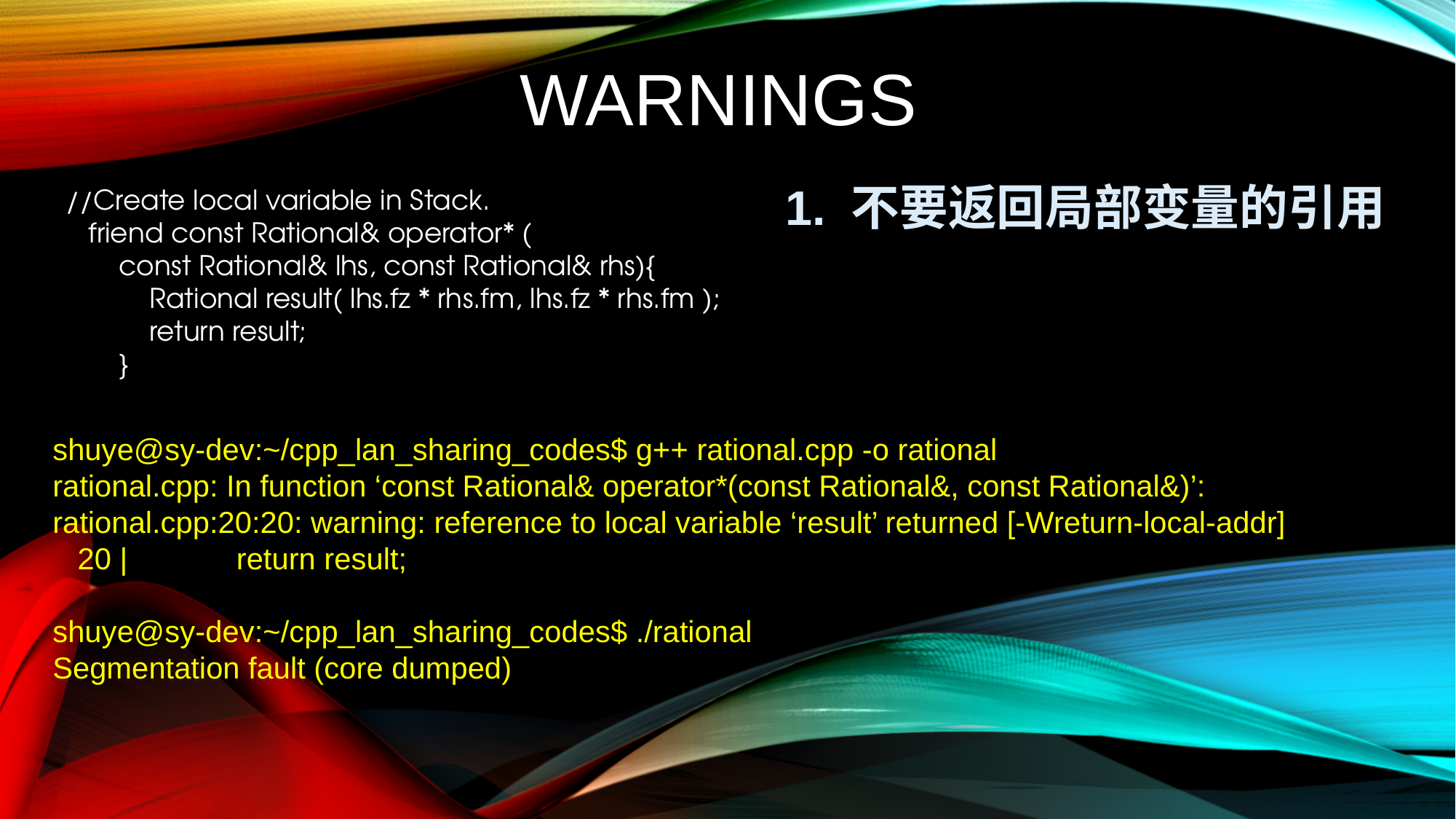

# WARNINGS
1. 不要返回局部变量的引用
 //Create local variable in Stack.
    friend const Rational& operator* (
        const Rational& lhs, const Rational& rhs){
            Rational result( lhs.fz * rhs.fm, lhs.fz * rhs.fm );
            return result;
        }
shuye@sy-dev:~/cpp_lan_sharing_codes$ g++ rational.cpp -o rational
rational.cpp: In function ‘const Rational& operator*(const Rational&, const Rational&)’:
rational.cpp:20:20: warning: reference to local variable ‘result’ returned [-Wreturn-local-addr]
   20 |             return result;

shuye@sy-dev:~/cpp_lan_sharing_codes$ ./rational
Segmentation fault (core dumped)